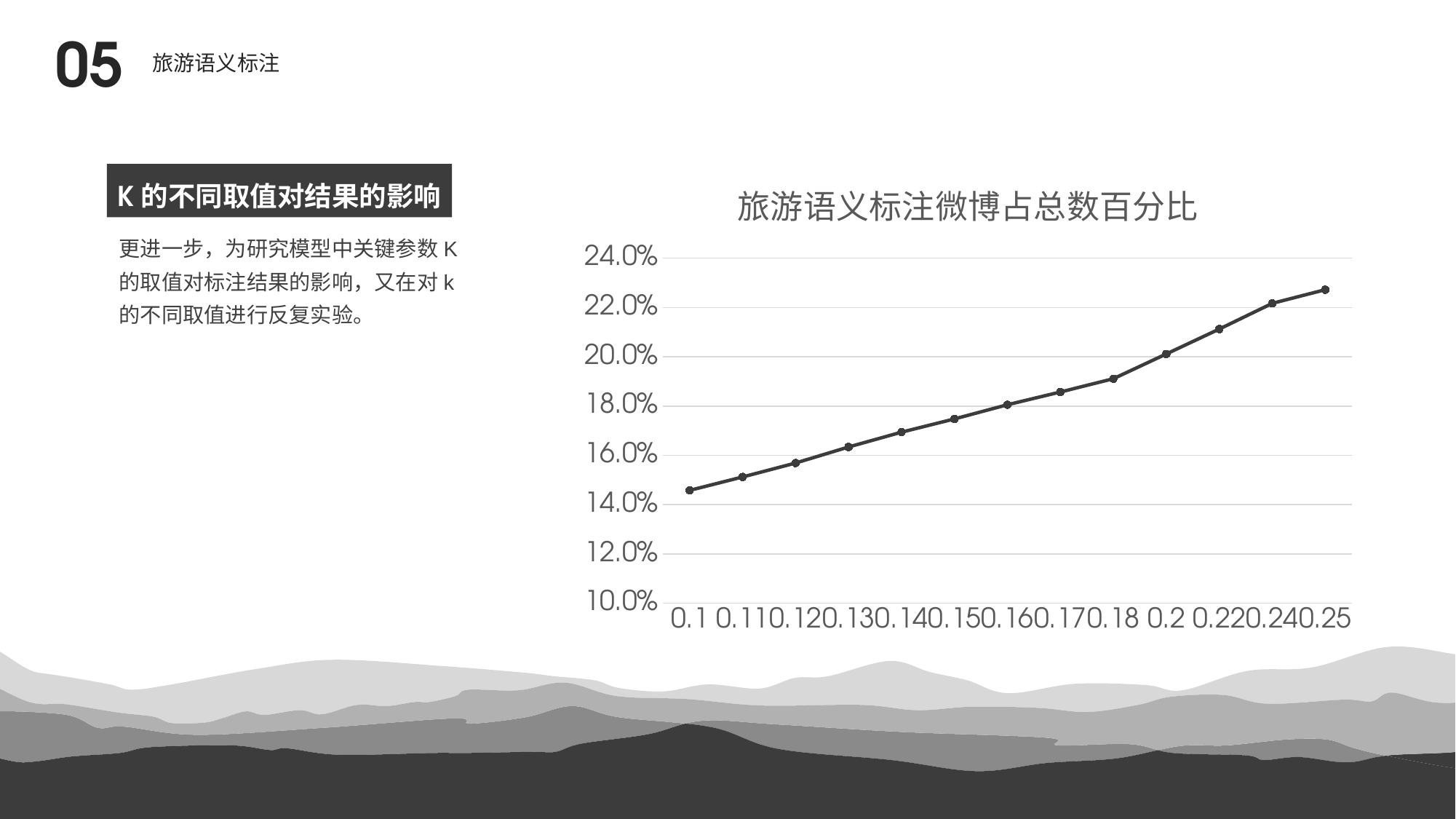

05
旅游语义标注
K的不同取值对结果的影响

### Chart:

| Category |  |
|---|---|
| 0.1 | 0.14579320750020236 |
| 0.11 | 0.1512312746369297 |
| 0.12 | 0.15689085767214572 |
| 0.13 | 0.16339205295044915 |
| 0.14000000000000001 | 0.16940131994582122 |
| 0.15 | 0.17477196920039983 |
| 0.16 | 0.18053860590562126 |
| 0.17 | 0.1857203369190139 |
| 0.18 | 0.19110876671393945 |
| 0.2 | 0.2011568093635289 |
| 0.22 | 0.2112543041409582 |
| 0.24 | 0.22167184864463202 |
| 0.25 | 0.2272088200370391 |
更进一步，为研究模型中关键参数K的取值对标注结果的影响，又在对k的不同取值进行反复实验。